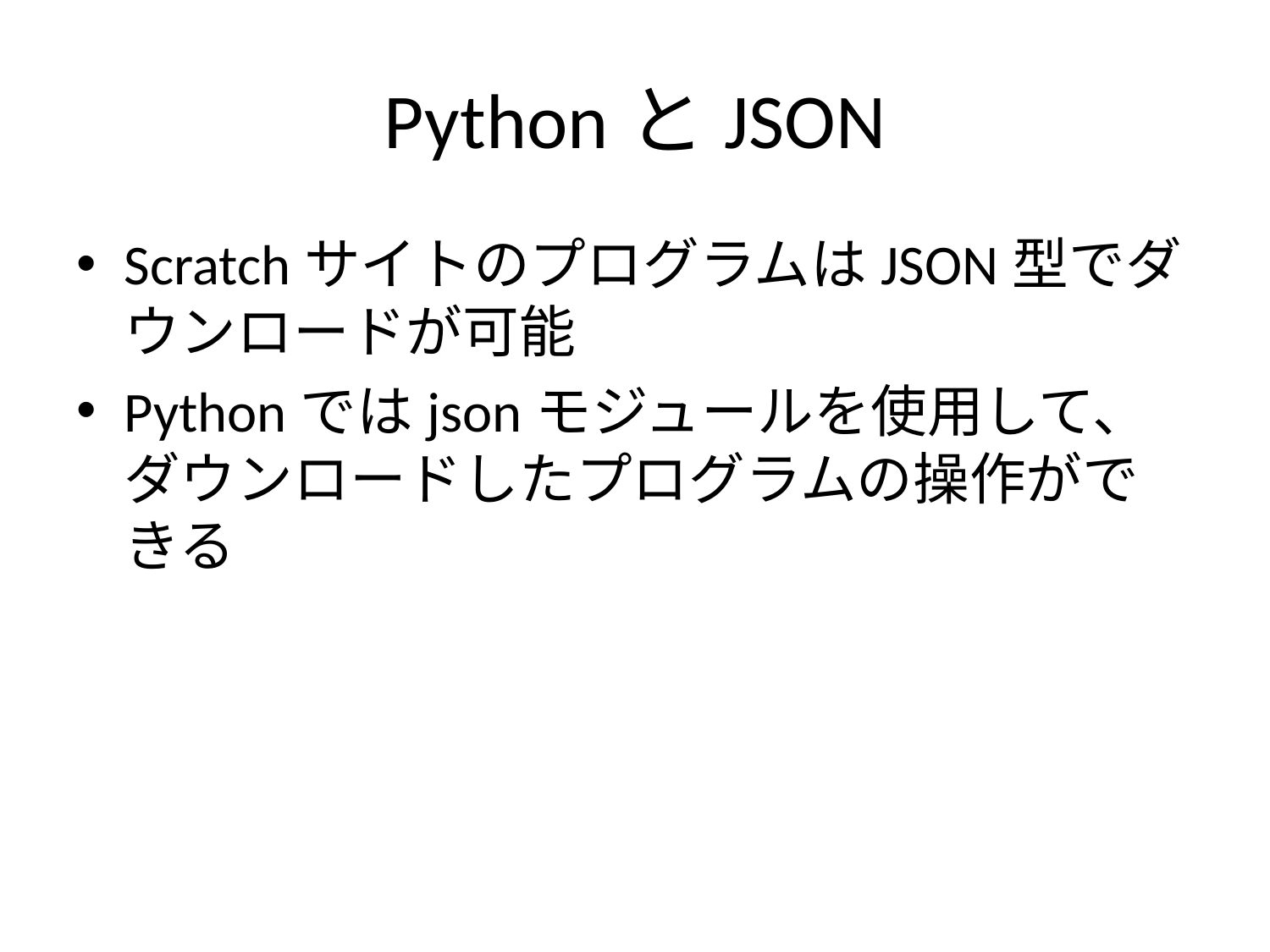

# PythonとJSON
ScratchサイトのプログラムはJSON型でダウンロードが可能
Pythonではjsonモジュールを使用して、ダウンロードしたプログラムの操作ができる